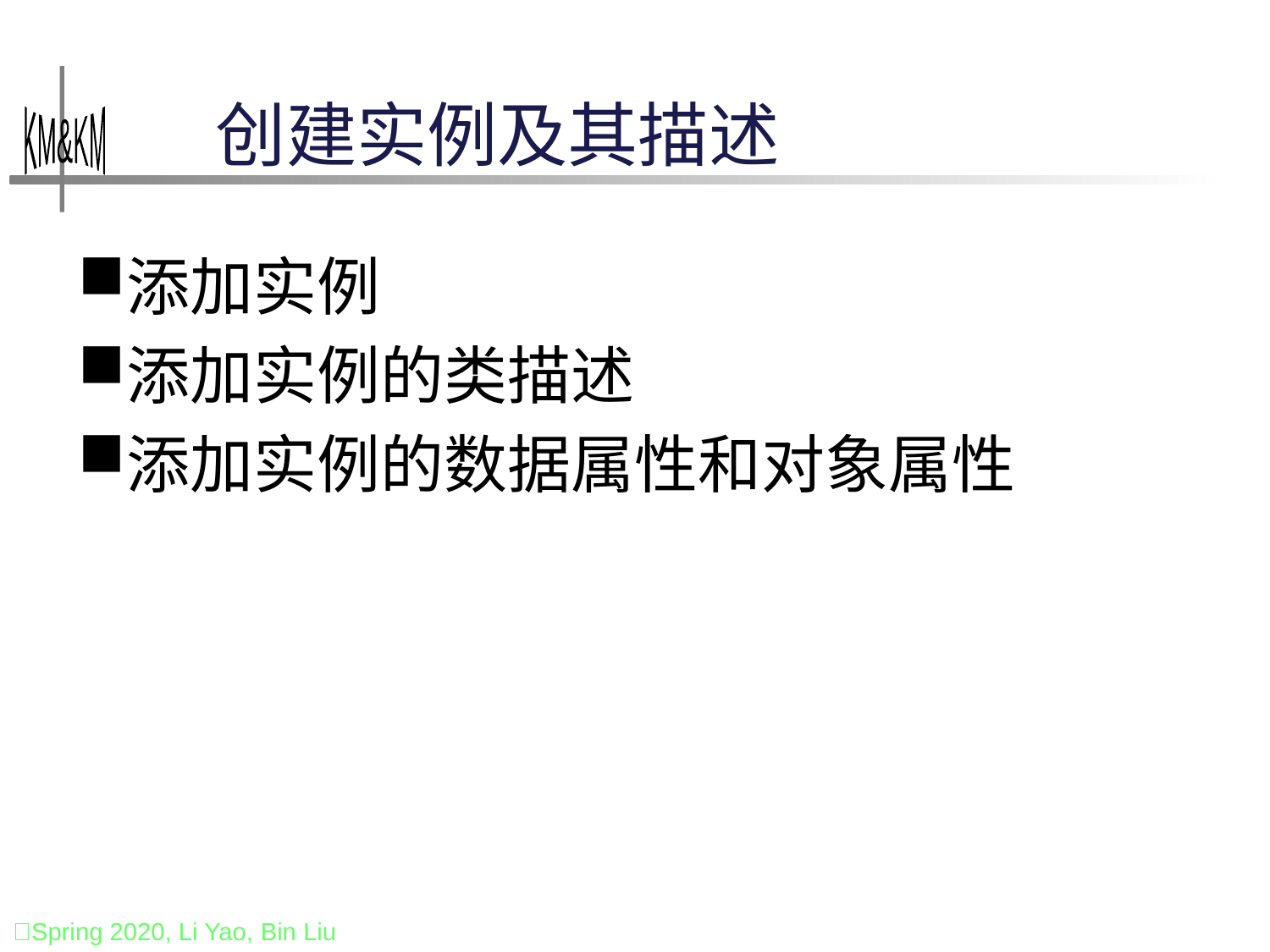

# 创建实例及其描述
添加实例
添加实例的类描述
添加实例的数据属性和对象属性